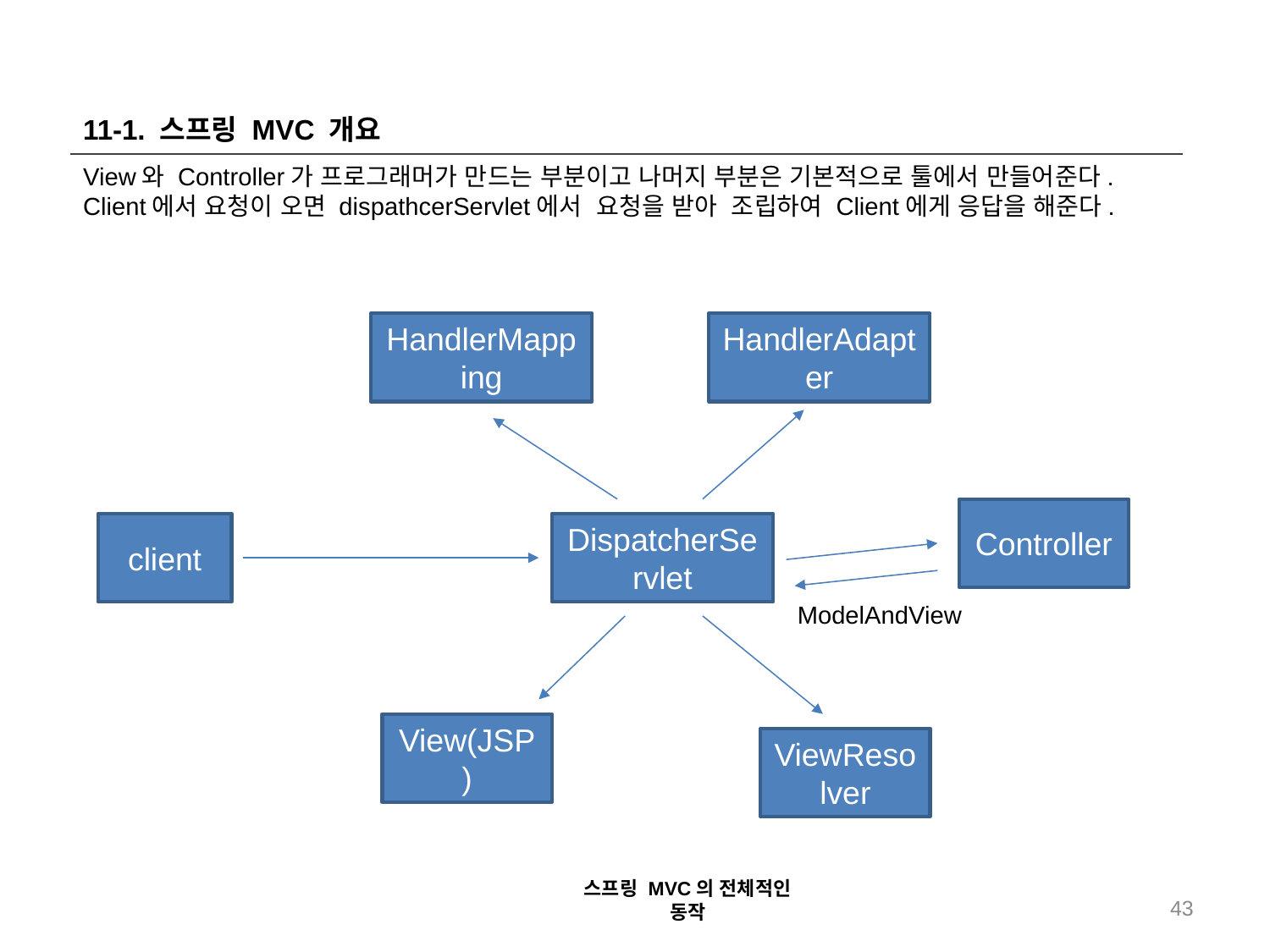

11-1. 스프링 MVC 개요
View와 Controller가 프로그래머가 만드는 부분이고 나머지 부분은 기본적으로 툴에서 만들어준다.
Client에서 요청이 오면 dispathcerServlet에서  요청을 받아  조립하여 Client에게 응답을 해준다.
HandlerMapping
HandlerAdapter
Controller
client
DispatcherServlet
ModelAndView
View(JSP)
ViewResolver
스프링 MVC의 전체적인 동작
43